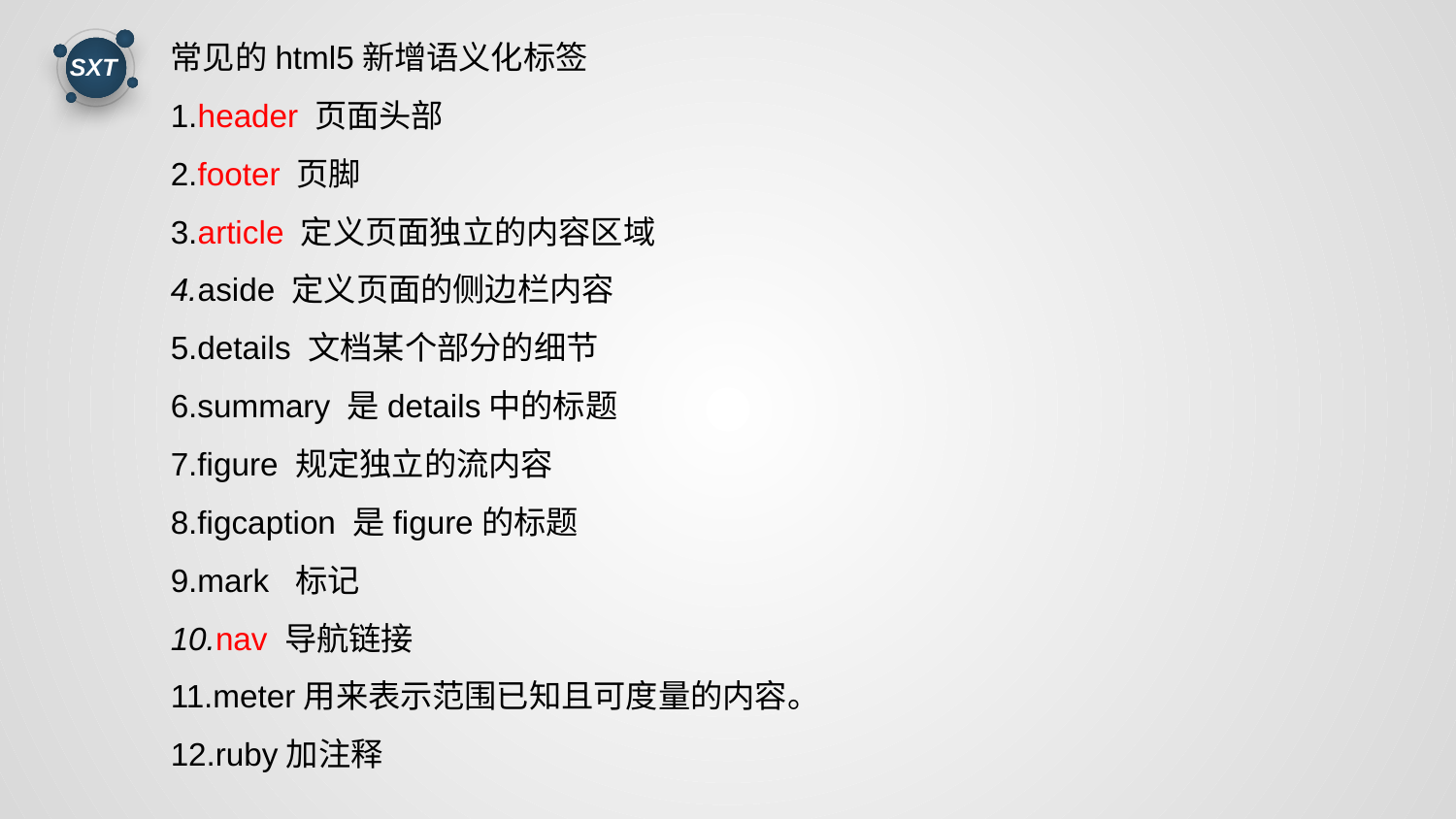

常见的html5新增语义化标签
1.header 页面头部
2.footer 页脚
3.article 定义页面独立的内容区域
4.aside 定义页面的侧边栏内容
5.details 文档某个部分的细节
6.summary 是details中的标题
7.figure 规定独立的流内容
8.figcaption 是figure的标题
9.mark  标记
10.nav 导航链接
11.meter用来表示范围已知且可度量的内容。
12.ruby加注释